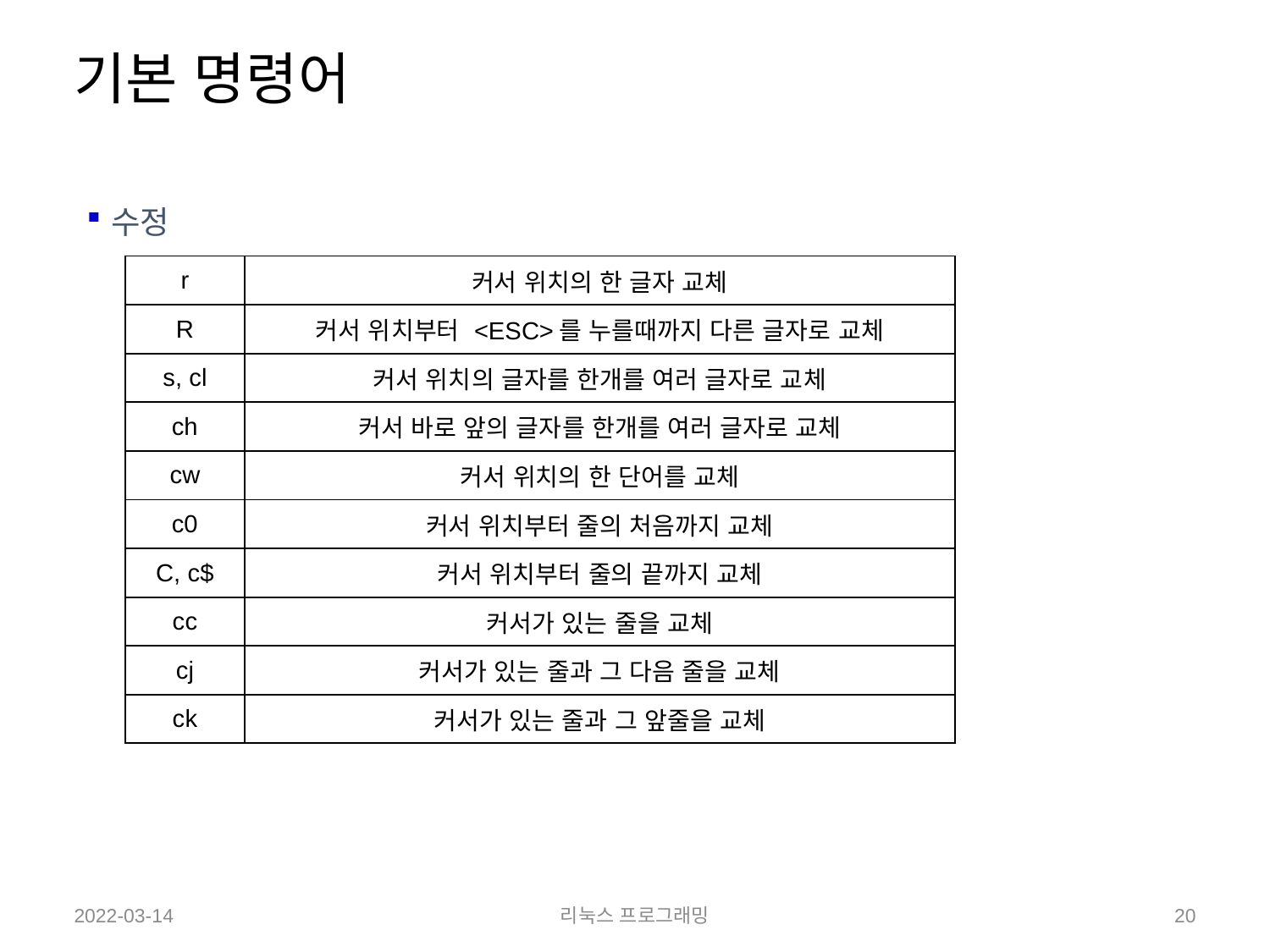

# 기본 명령어
수정
| r | 커서 위치의 한 글자 교체 |
| --- | --- |
| R | 커서 위치부터 <ESC>를 누를때까지 다른 글자로 교체 |
| s, cl | 커서 위치의 글자를 한개를 여러 글자로 교체 |
| ch | 커서 바로 앞의 글자를 한개를 여러 글자로 교체 |
| cw | 커서 위치의 한 단어를 교체 |
| c0 | 커서 위치부터 줄의 처음까지 교체 |
| C, c$ | 커서 위치부터 줄의 끝까지 교체 |
| cc | 커서가 있는 줄을 교체 |
| cj | 커서가 있는 줄과 그 다음 줄을 교체 |
| ck | 커서가 있는 줄과 그 앞줄을 교체 |
2022-03-14
리눅스 프로그래밍
20